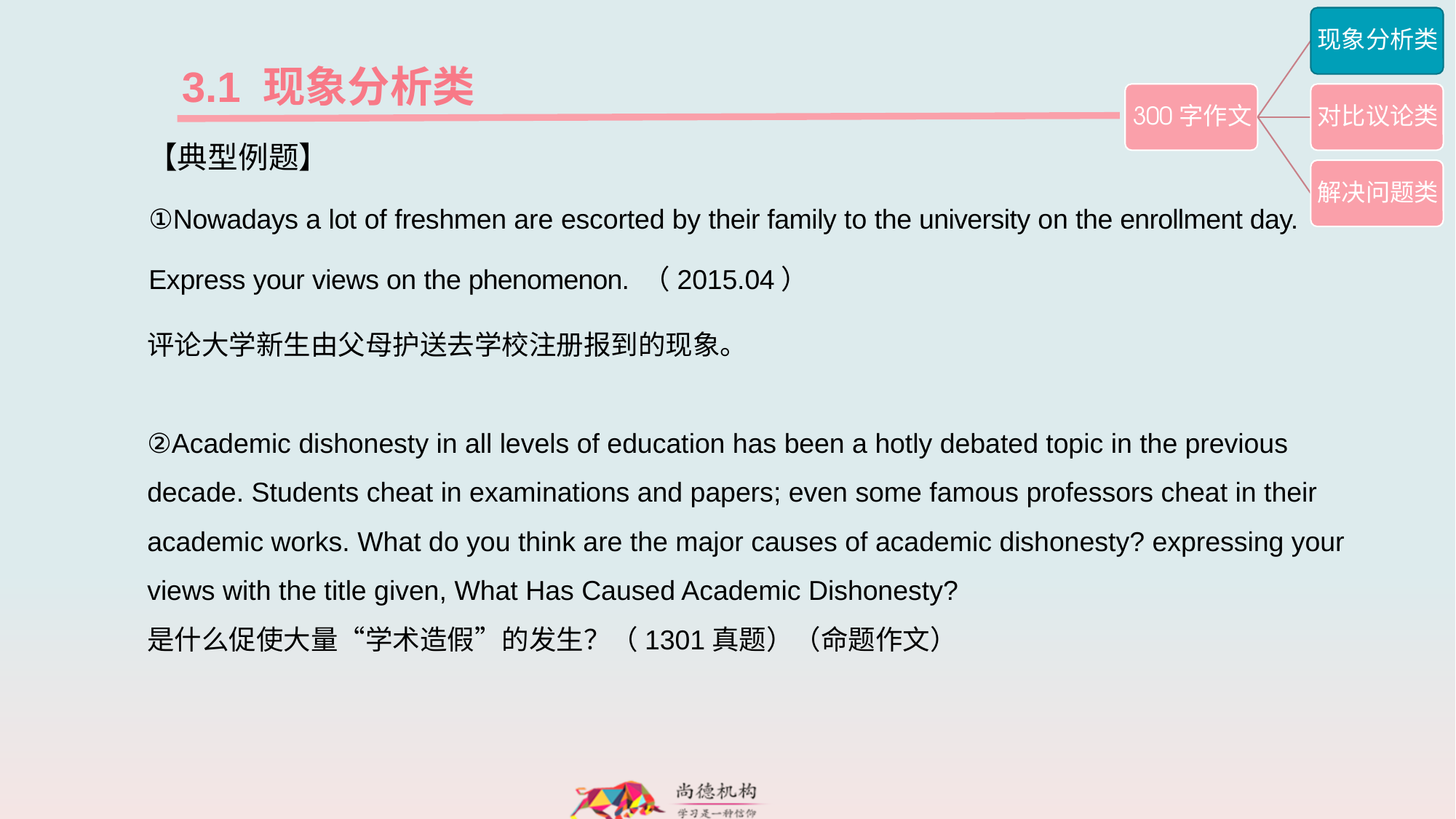

300字作文

现象分析类

对比议论类

解决问题类
3.1 现象分析类
【典型例题】
①Nowadays a lot of freshmen are escorted by their family to the university on the enrollment day. Express your views on the phenomenon. （2015.04）

评论大学新生由父母护送去学校注册报到的现象。

②Academic dishonesty in all levels of education has been a hotly debated topic in the previous decade. Students cheat in examinations and papers; even some famous professors cheat in their academic works. What do you think are the major causes of academic dishonesty? expressing your views with the title given, What Has Caused Academic Dishonesty?
是什么促使大量“学术造假”的发生？（1301真题）（命题作文）